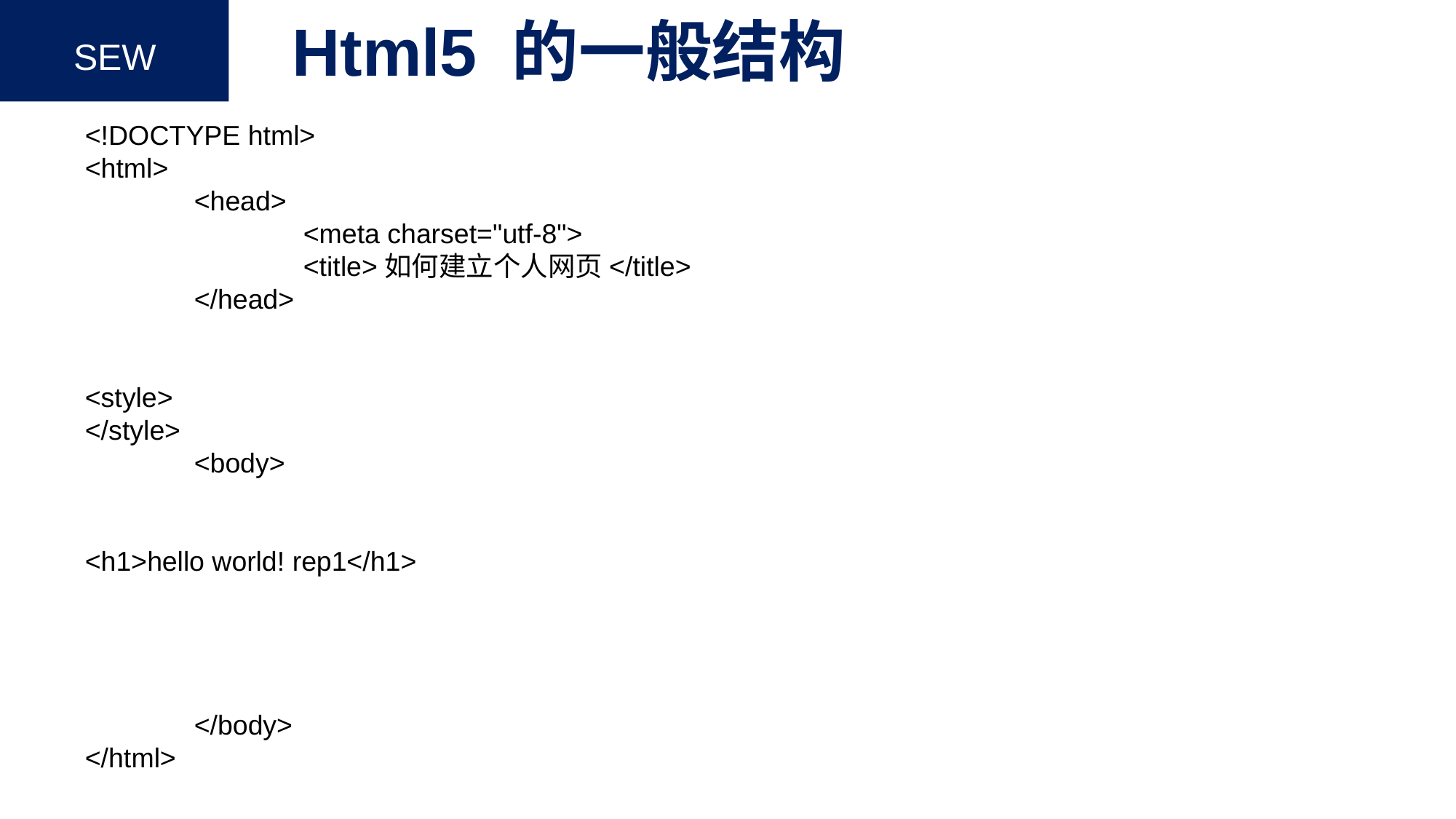

Html5 的一般结构
SEW
<!DOCTYPE html>
<html>
	<head>
		<meta charset="utf-8">
		<title>如何建立个人网页</title>
	</head>

<style>
</style>
	<body>

<h1>hello world! rep1</h1>

	</body>
</html>